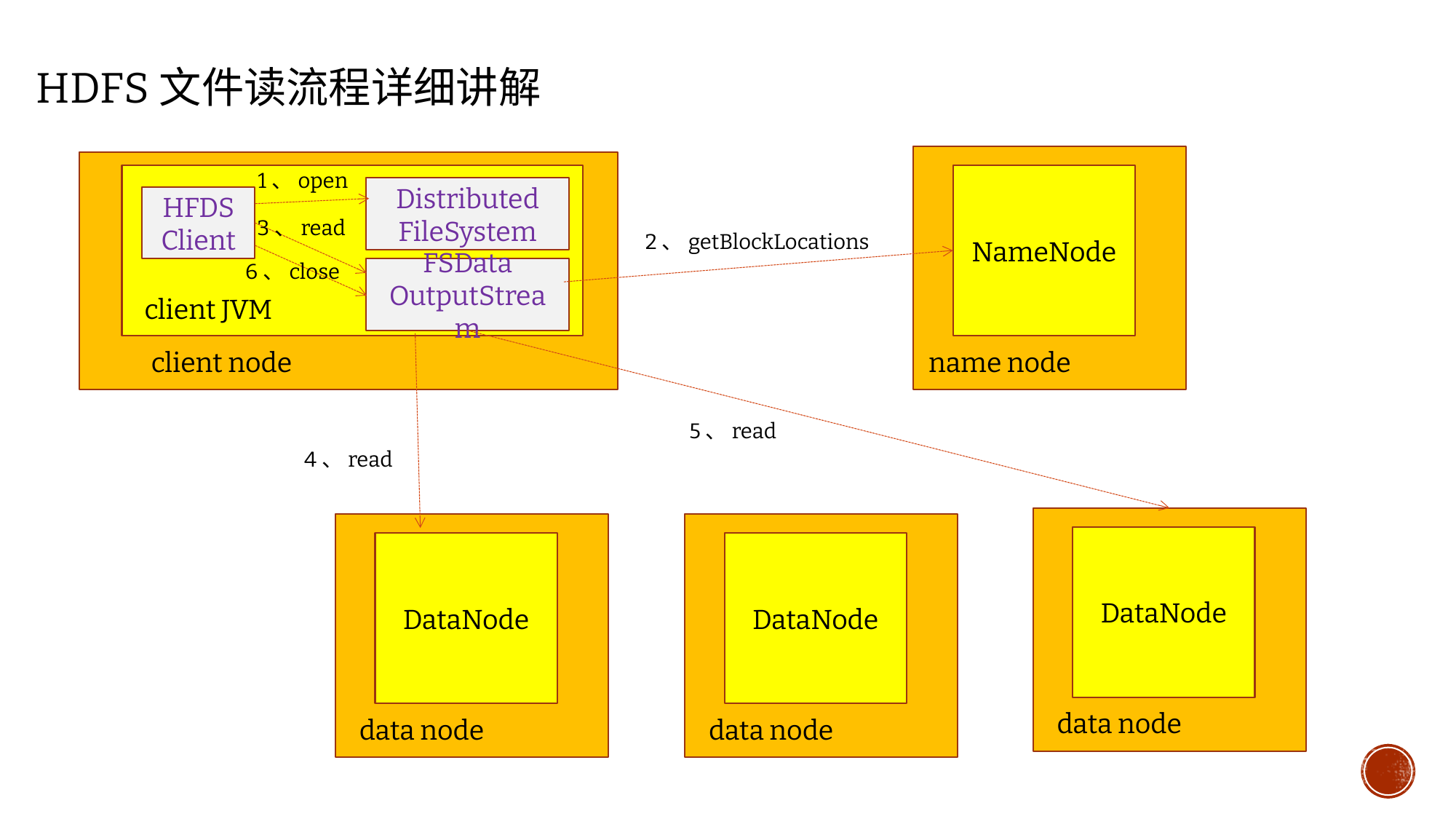

HDFS文件读流程详细讲解

1、open

NameNode
Distributed
FileSystem
HFDS
Client
3、read
2、getBlockLocations
6、close
FSData
OutputStream
client JVM
client node
name node
5、read
4、read

DataNode
DataNode
DataNode
data node
data node
data node